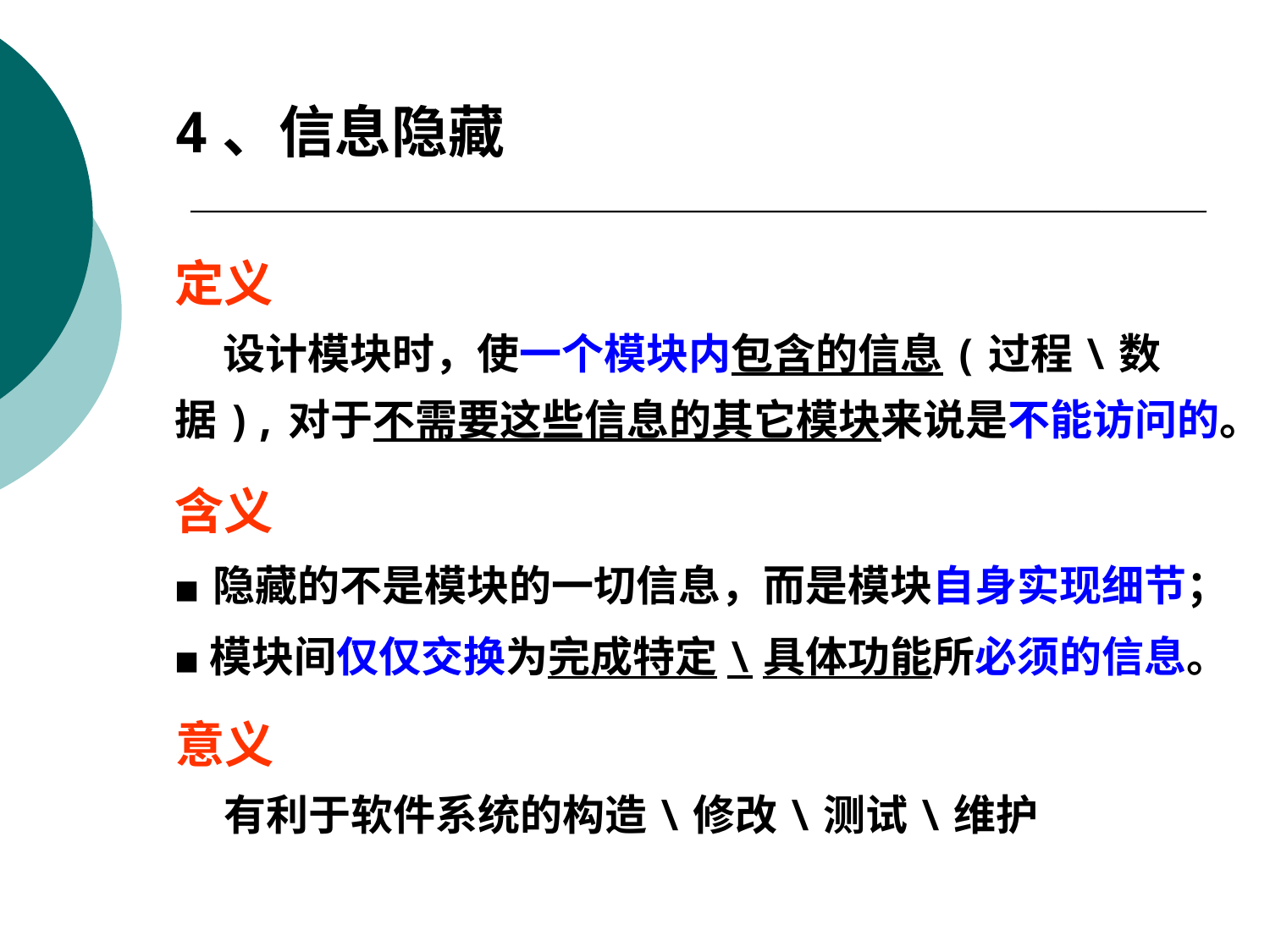

4、信息隐藏
定义
    设计模块时，使一个模块内包含的信息(过程\数据),对于不需要这些信息的其它模块来说是不能访问的。
含义
■ 隐藏的不是模块的一切信息，而是模块自身实现细节；
■ 模块间仅仅交换为完成特定\具体功能所必须的信息。
意义
    有利于软件系统的构造\修改\测试\维护